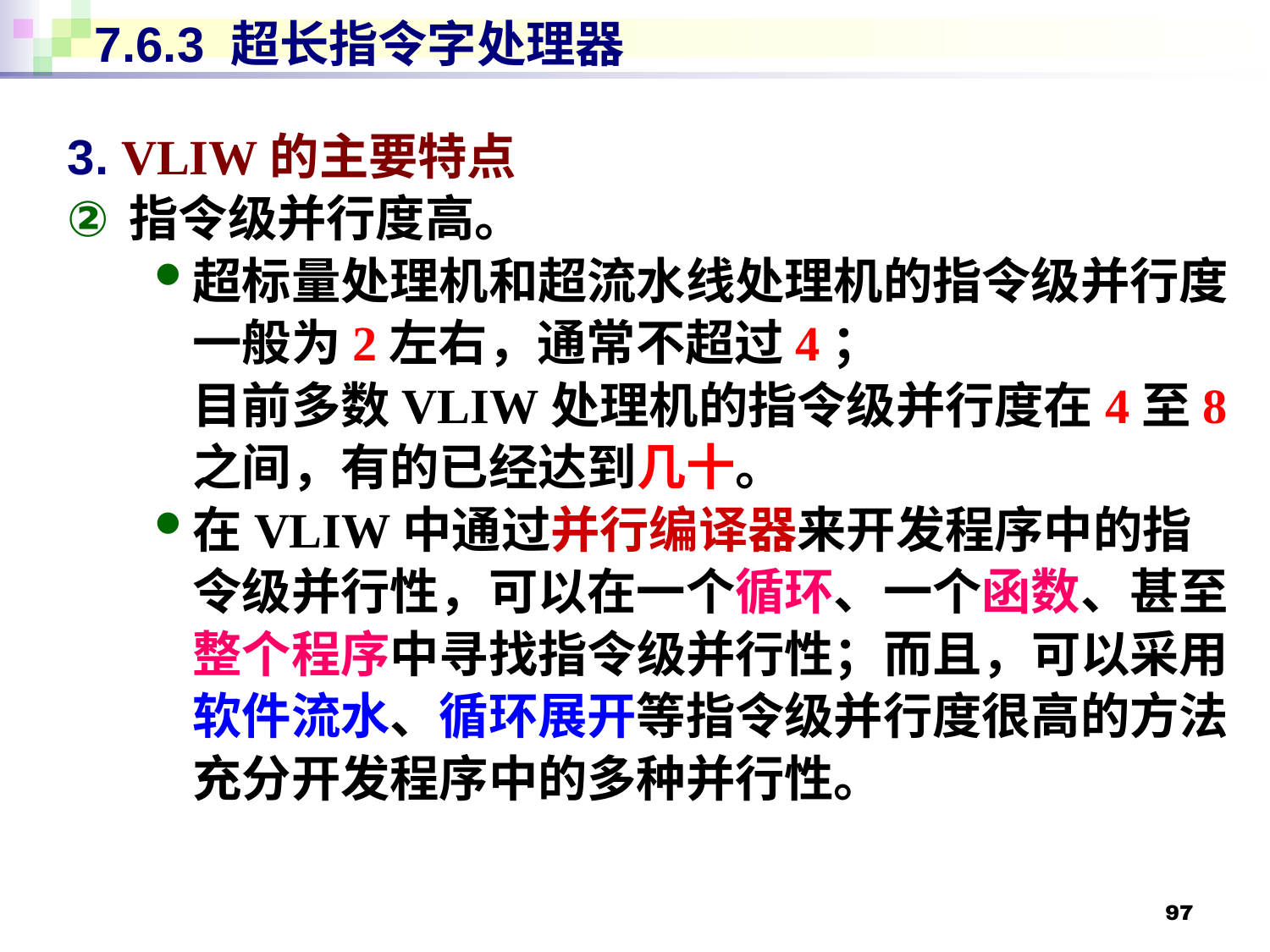

# 7.6.3 超长指令字处理器
3. VLIW的主要特点
指令级并行度高。
超标量处理机和超流水线处理机的指令级并行度一般为2左右，通常不超过4；
目前多数VLIW处理机的指令级并行度在4至8之间，有的已经达到几十。
在VLIW中通过并行编译器来开发程序中的指令级并行性，可以在一个循环、一个函数、甚至整个程序中寻找指令级并行性；而且，可以采用软件流水、循环展开等指令级并行度很高的方法充分开发程序中的多种并行性。
97